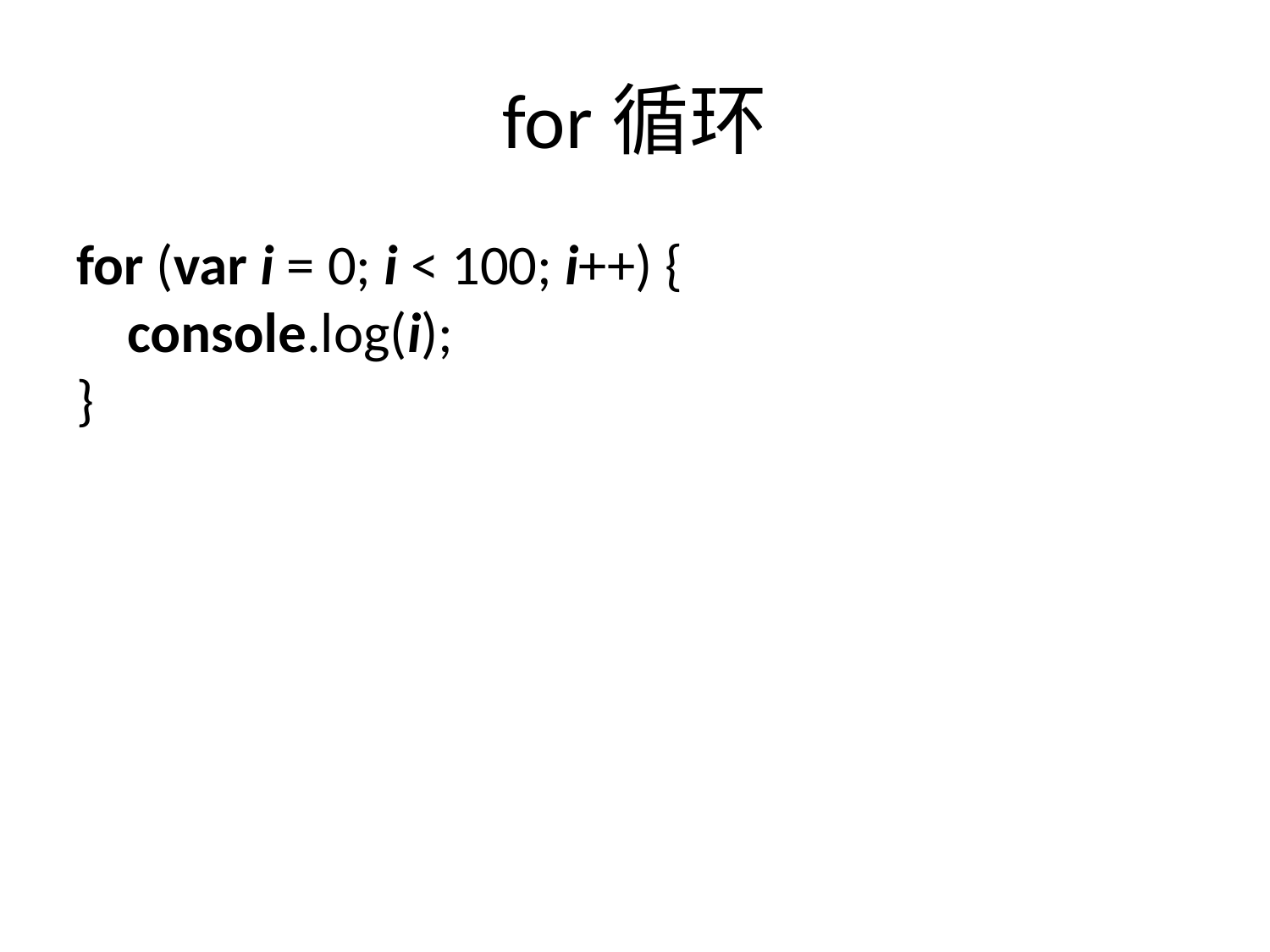

# for循环
for (var i = 0; i < 100; i++) {
    console.log(i);
}